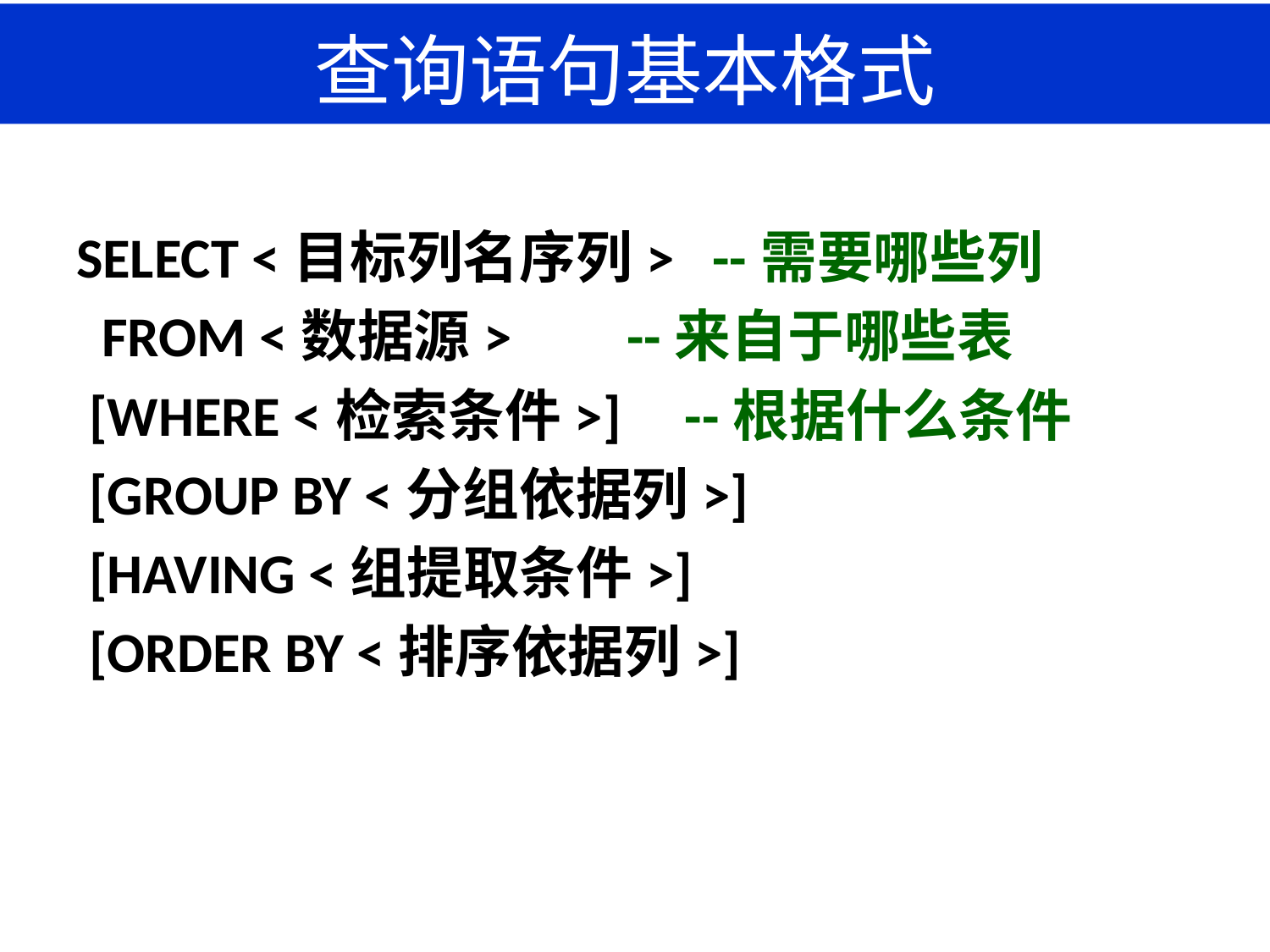

# 查询语句基本格式
SELECT <目标列名序列>   --需要哪些列
  FROM <数据源>         --来自于哪些表
 [WHERE <检索条件>]     --根据什么条件
 [GROUP BY <分组依据列>]
 [HAVING <组提取条件>]
 [ORDER BY <排序依据列>]